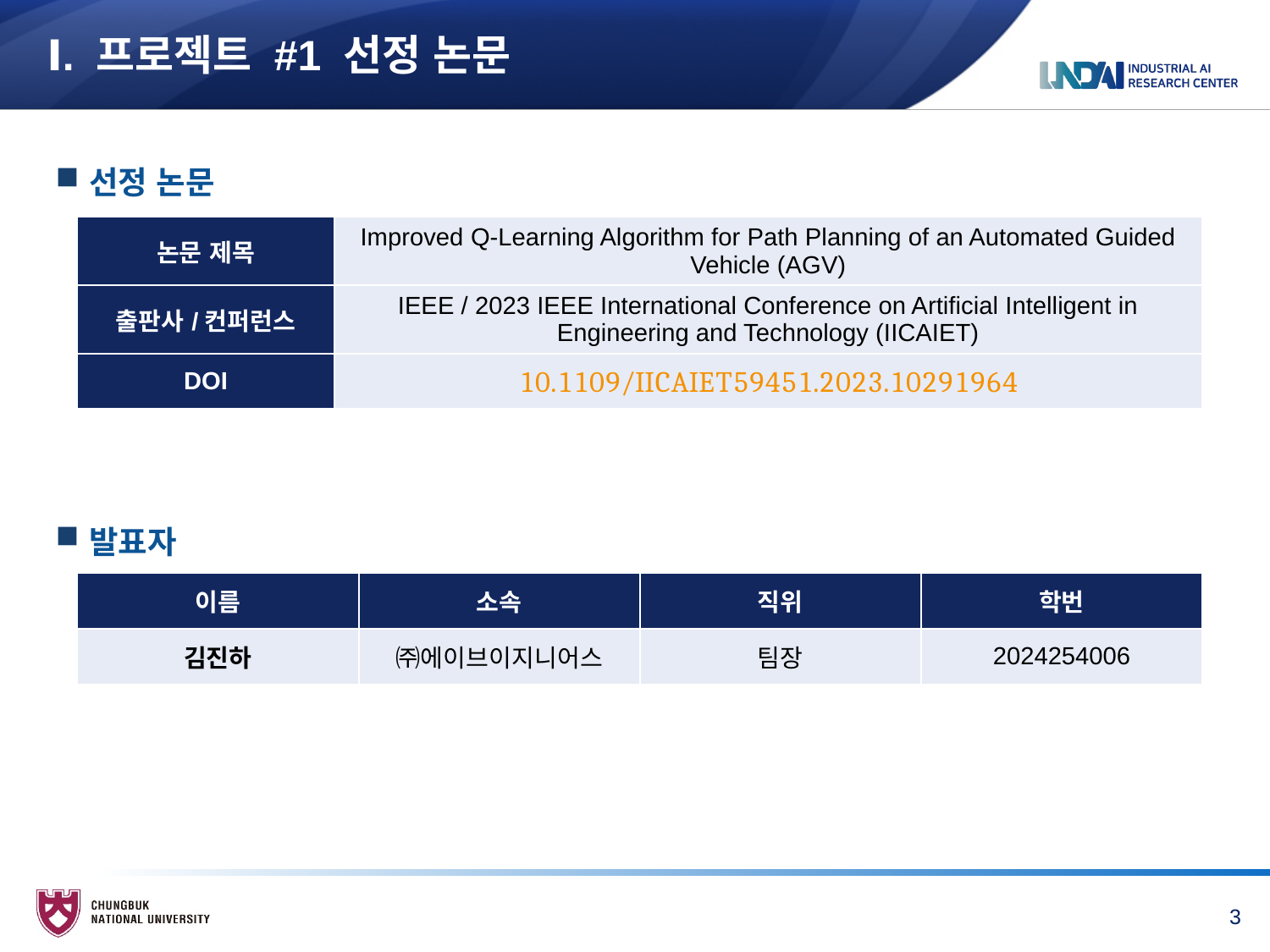

# Ⅰ. 프로젝트 #1 선정 논문
선정 논문
| 논문 제목 | Improved Q-Learning Algorithm for Path Planning of an Automated Guided Vehicle (AGV) |
| --- | --- |
| 출판사/컨퍼런스 | IEEE / 2023 IEEE International Conference on Artificial Intelligent in Engineering and Technology (IICAIET) |
| DOI | 10.1109/IICAIET59451.2023.10291964 |
발표자
| 이름 | 소속 | 직위 | 학번 |
| --- | --- | --- | --- |
| 김진하 | ㈜에이브이지니어스 | 팀장 | 2024254006 |